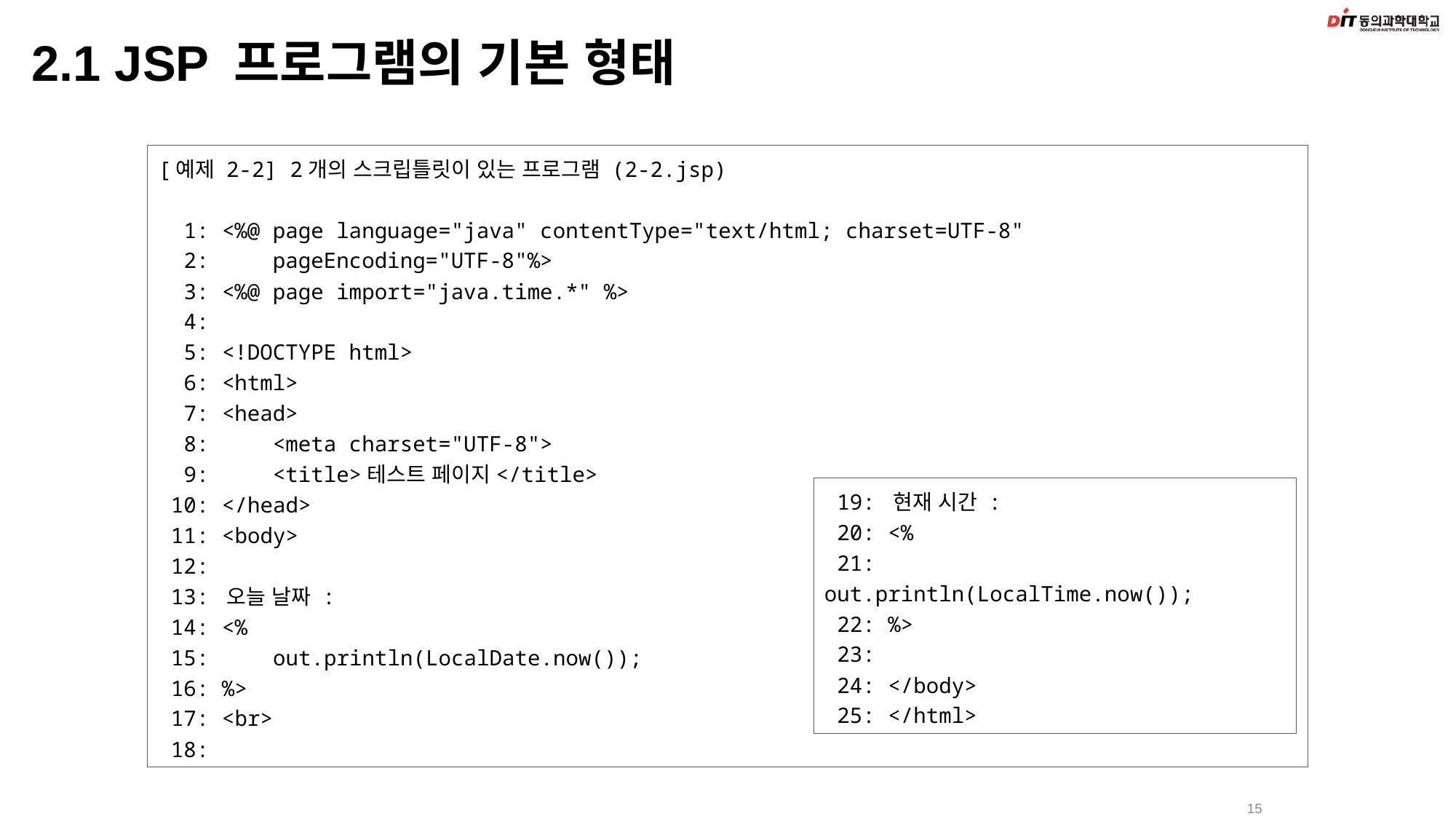

# 2.1 JSP 프로그램의 기본 형태
[예제 2-2] 2개의 스크립틀릿이 있는 프로그램 (2-2.jsp)

  1: <%@ page language="java" contentType="text/html; charset=UTF-8"
  2:     pageEncoding="UTF-8"%>
  3: <%@ page import="java.time.*" %>
  4:
  5: <!DOCTYPE html>
  6: <html>
  7: <head>
  8:     <meta charset="UTF-8">
  9:     <title>테스트 페이지</title>
 10: </head>
 11: <body>
 12:
 13: 오늘 날짜 :
 14: <%
 15:     out.println(LocalDate.now());
 16: %>
 17: <br>
 18:
 19: 현재 시간 :
 20: <%
 21:     out.println(LocalTime.now());
 22: %>
 23:
 24: </body>
 25: </html>
15